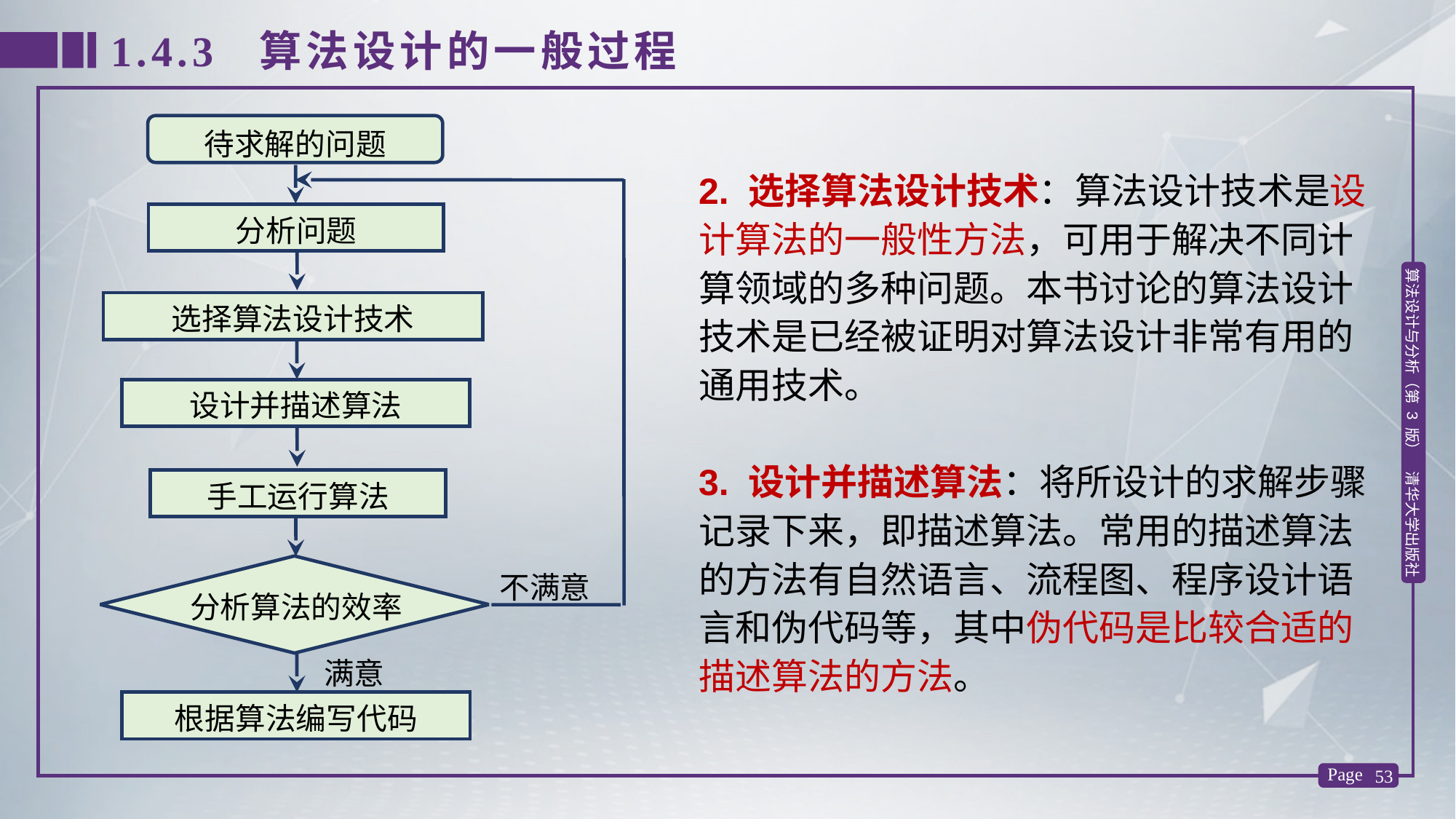

1.4.3  算法设计的一般过程
待求解的问题

2. 选择算法设计技术：算法设计技术是设计算法的一般性方法，可用于解决不同计算领域的多种问题。本书讨论的算法设计技术是已经被证明对算法设计非常有用的通用技术。

3. 设计并描述算法：将所设计的求解步骤记录下来，即描述算法。常用的描述算法的方法有自然语言、流程图、程序设计语言和伪代码等，其中伪代码是比较合适的描述算法的方法。

分析问题

选择算法设计技术

设计并描述算法

手工运行算法

不满意

分析算法的效率

满意

根据算法编写代码